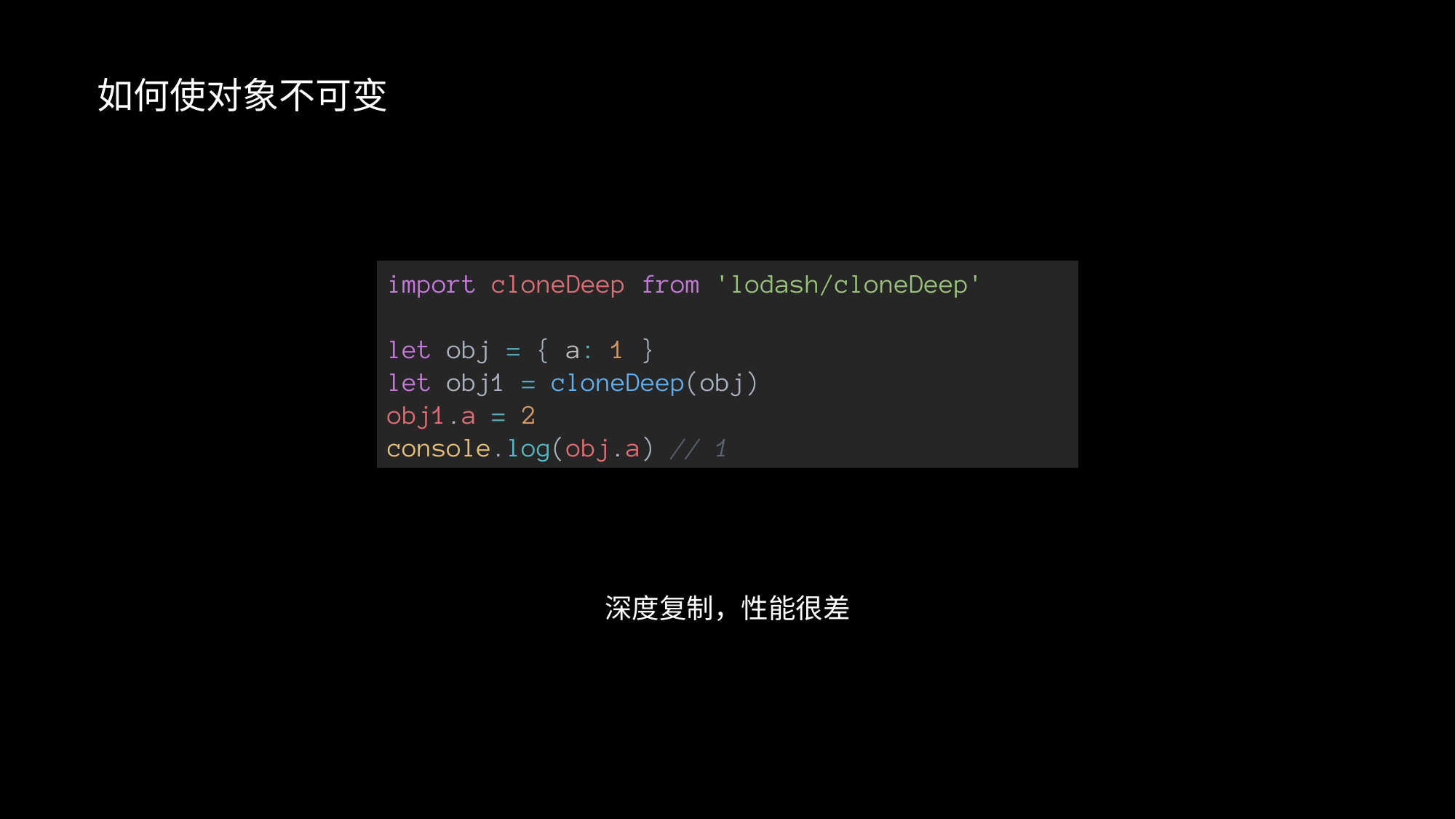

如何使对象不可变
import cloneDeep from 'lodash/cloneDeep'

let obj = { a: 1 }
let obj1 = cloneDeep(obj)
obj1.a = 2
console.log(obj.a) // 1
深度复制，性能很差